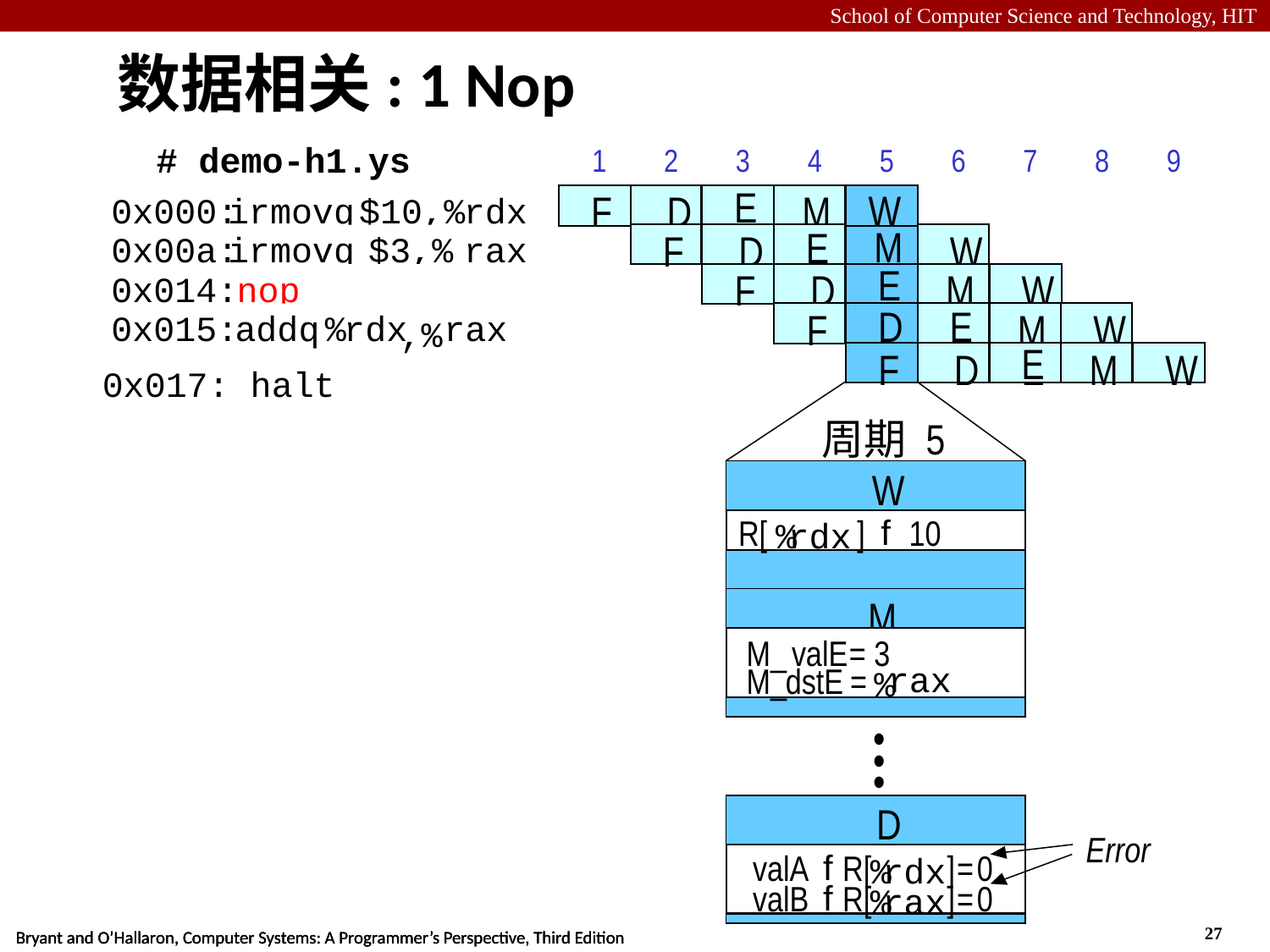

# 数据相关: 1 Nop

# demo-h1.ys
1
2
3
4
5
6
7
8
9

E
W
F
D
M
0x000:
irmovq
$10,%
rdx

M
E
F
D
W
0x00a:
irmovq
$3,%
rax

E
F
F
D
D
E
M
M
W
W
0x014:
nop

E
D
F
F
D
E
M
M
W
W
0x015:
addq
%
rdx
rax
,%

E
F
F
D
D
E
M
M
W
W
0x017: halt

周期 5

W
W

f
f
R[
R[
]
]
10
10
%
%
rdx
rdx

M

M_
valE
= 3
rax
M_
dstE
=
%

•
•
•

D
D

f
f
valA
valA
R[
R[
]
]
=
=
0
0
%
%
rdx
rdx
f
f
valB
valB
R[
R[
]
]
=
=
0
0
%
%
rax
rax

Error